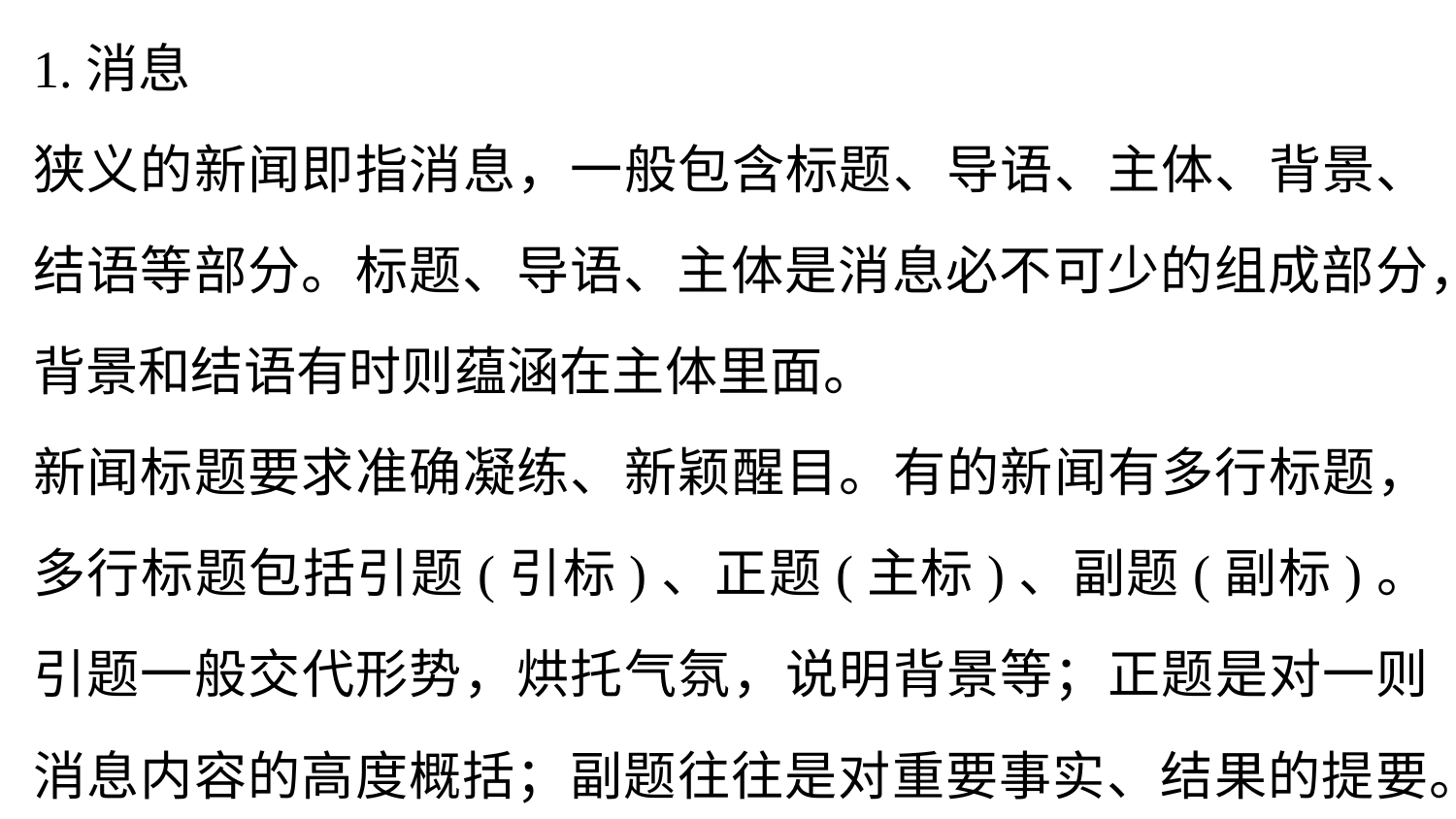

1.消息
狭义的新闻即指消息，一般包含标题、导语、主体、背景、结语等部分。标题、导语、主体是消息必不可少的组成部分，背景和结语有时则蕴涵在主体里面。
新闻标题要求准确凝练、新颖醒目。有的新闻有多行标题，多行标题包括引题(引标)、正题(主标)、副题(副标)。引题一般交代形势，烘托气氛，说明背景等；正题是对一则消息内容的高度概括；副题往往是对重要事实、结果的提要。